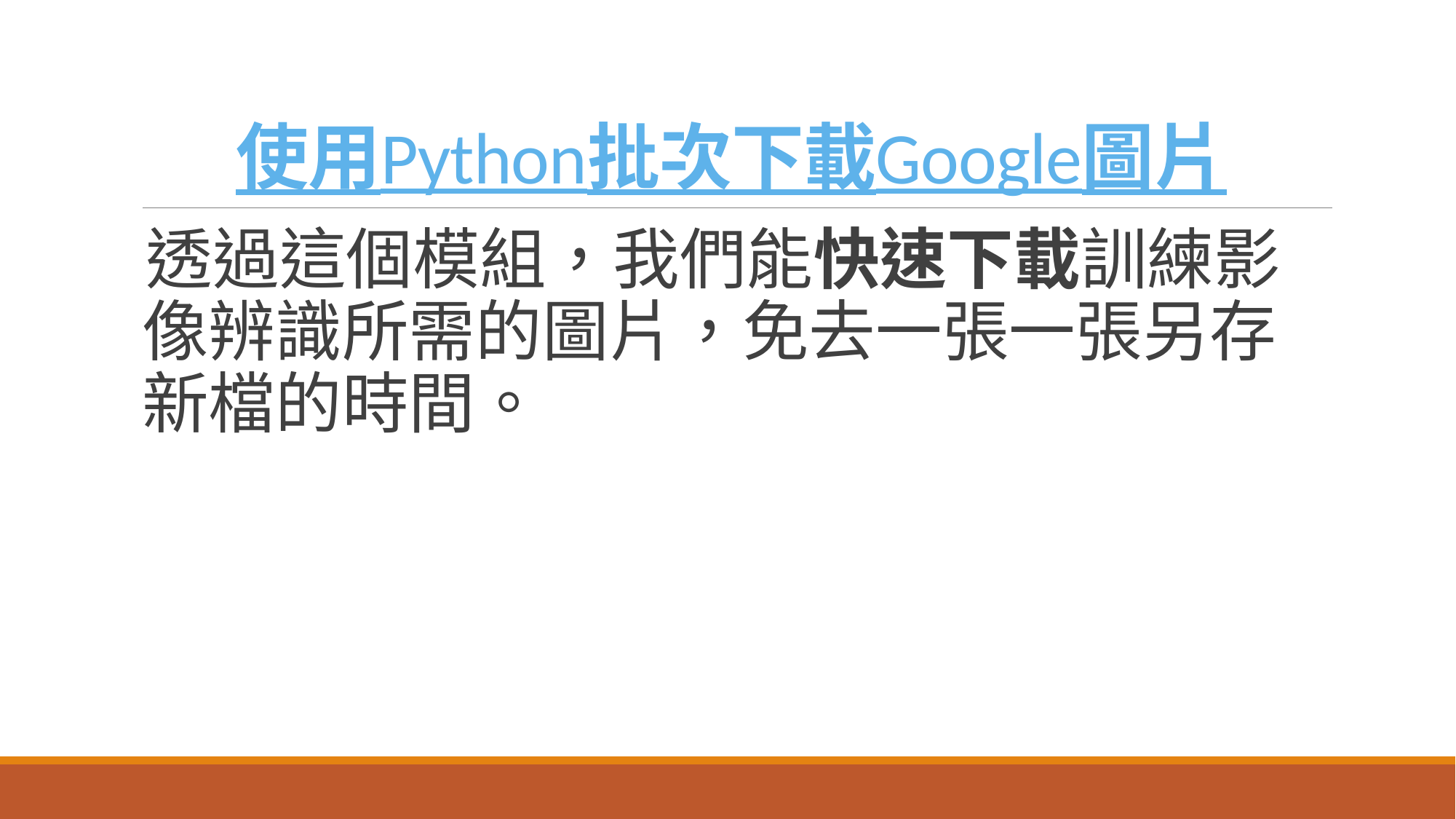

# 使用Python批次下載Google圖片
透過這個模組，我們能快速下載訓練影像辨識所需的圖片，免去一張一張另存新檔的時間。